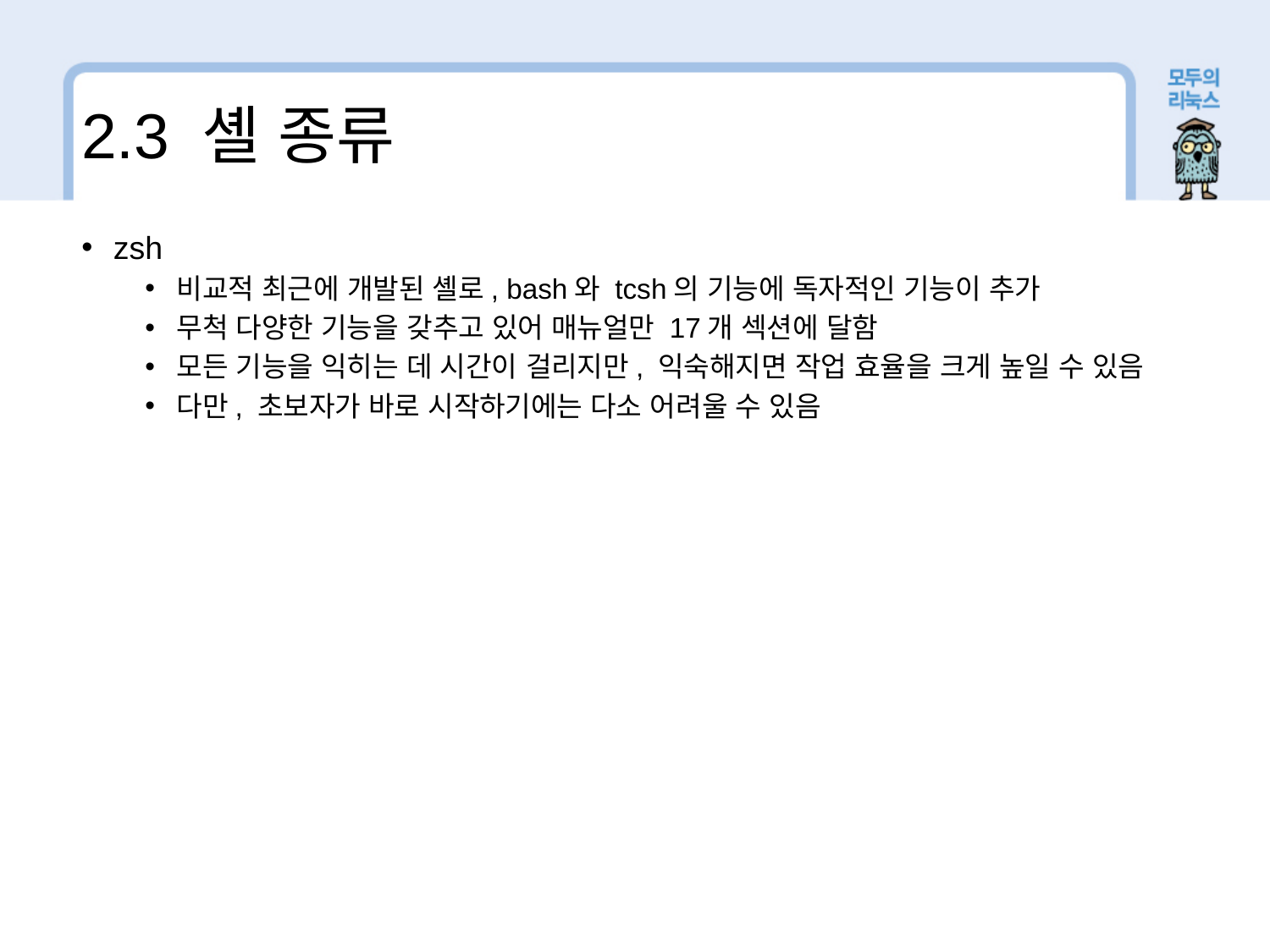

2.3 셸 종류
zsh
비교적 최근에 개발된 셸로, bash와 tcsh의 기능에 독자적인 기능이 추가
무척 다양한 기능을 갖추고 있어 매뉴얼만 17개 섹션에 달함
모든 기능을 익히는 데 시간이 걸리지만, 익숙해지면 작업 효율을 크게 높일 수 있음
다만, 초보자가 바로 시작하기에는 다소 어려울 수 있음